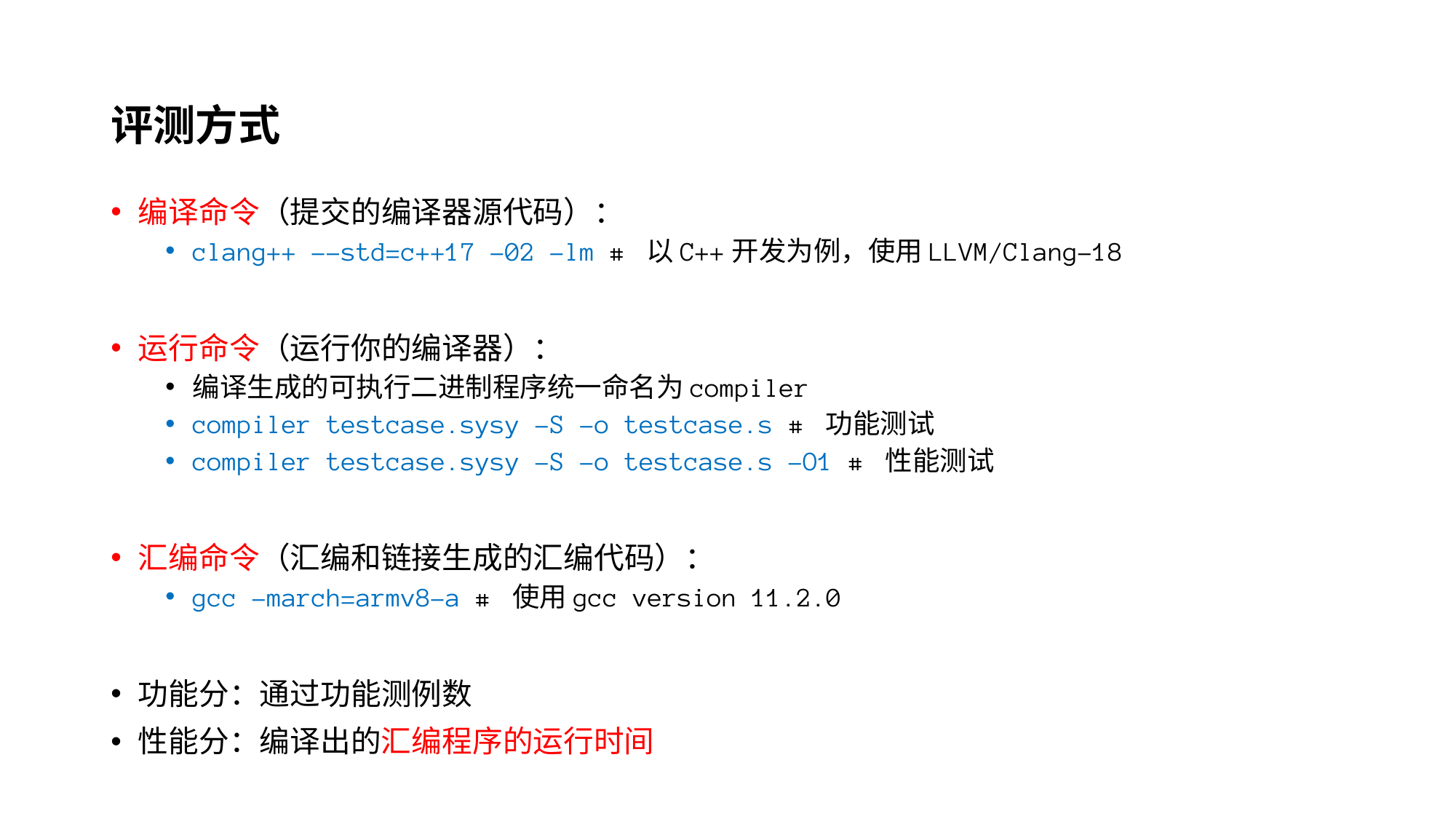

# 评测方式
编译命令（提交的编译器源代码）：
clang++ --std=c++17 -02 -lm # 以C++开发为例，使用LLVM/Clang-18

运行命令（运行你的编译器）：
编译生成的可执行二进制程序统一命名为compiler
compiler testcase.sysy -S -o testcase.s # 功能测试
compiler testcase.sysy -S -o testcase.s -O1 # 性能测试

汇编命令（汇编和链接生成的汇编代码）：
gcc -march=armv8-a # 使用gcc version 11.2.0

功能分：通过功能测例数
性能分：编译出的汇编程序的运行时间